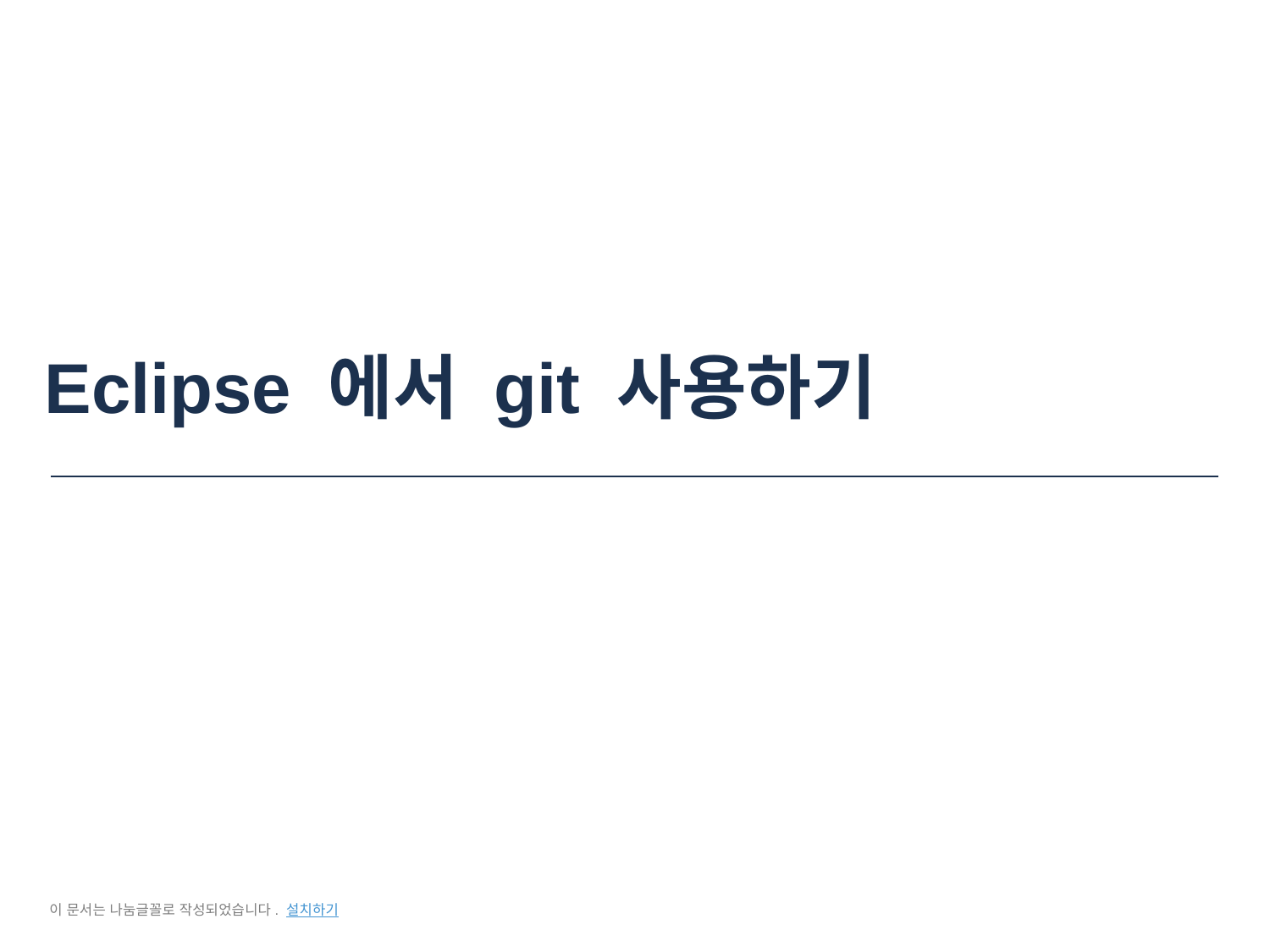

# Eclipse 에서 git 사용하기
이 문서는 나눔글꼴로 작성되었습니다. 설치하기